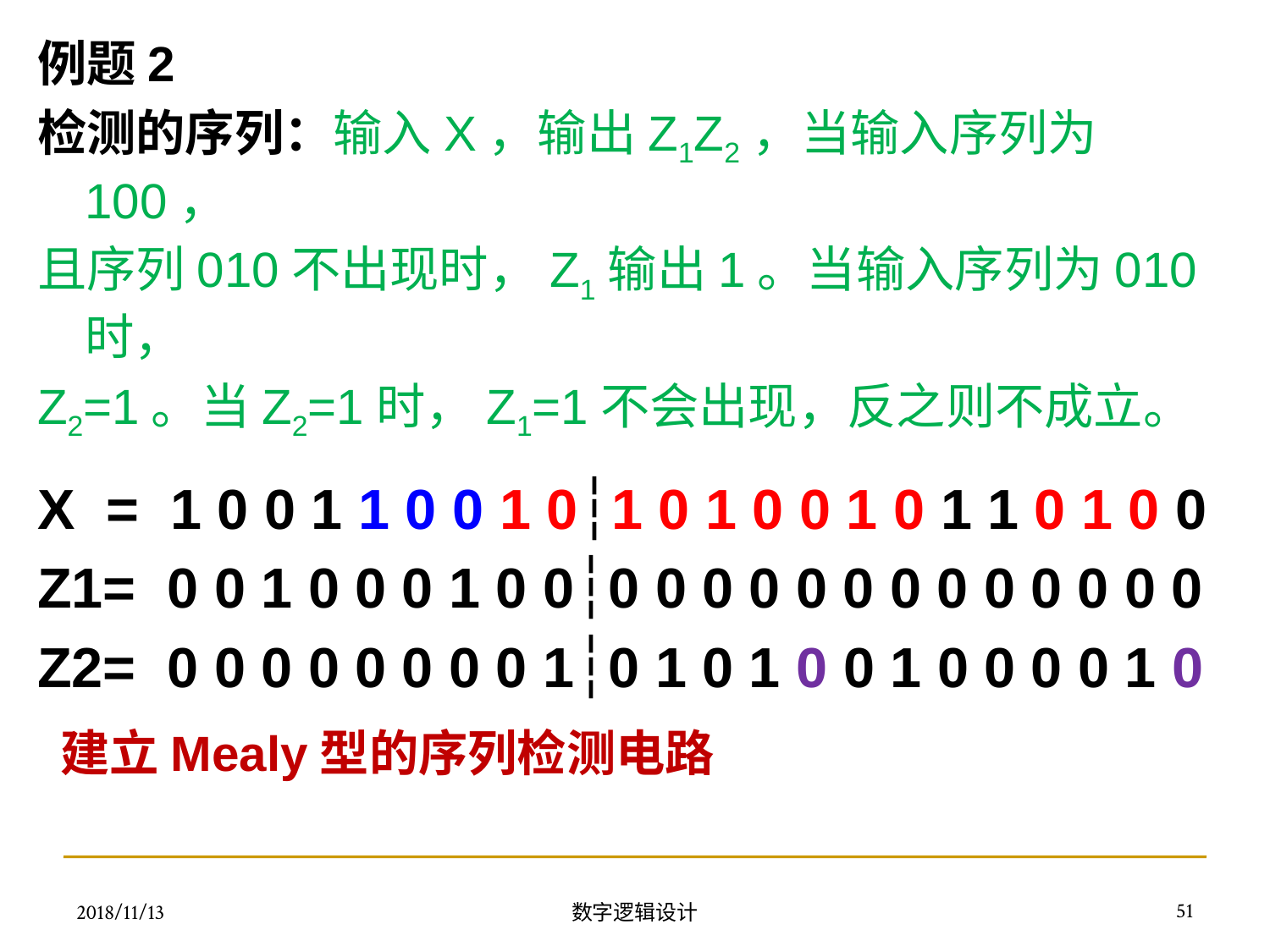

例题2
检测的序列：输入X，输出Z1Z2，当输入序列为100，
且序列010不出现时，Z1输出1。当输入序列为010时，
Z2=1。当Z2=1时，Z1=1不会出现，反之则不成立。

X  =  1 0 0 1 1 0 0 1 0┆1 0 1 0 0 1 0 1 1 0 1 0 0
Z1=  0 0 1 0 0 0 1 0 0┆0 0 0 0 0 0 0 0 0 0 0 0 0
Z2=  0 0 0 0 0 0 0 0 1┆0 1 0 1 0 0 1 0 0 0 0 1 0
# 建立Mealy型的序列检测电路
2018/11/13
51
数字逻辑设计